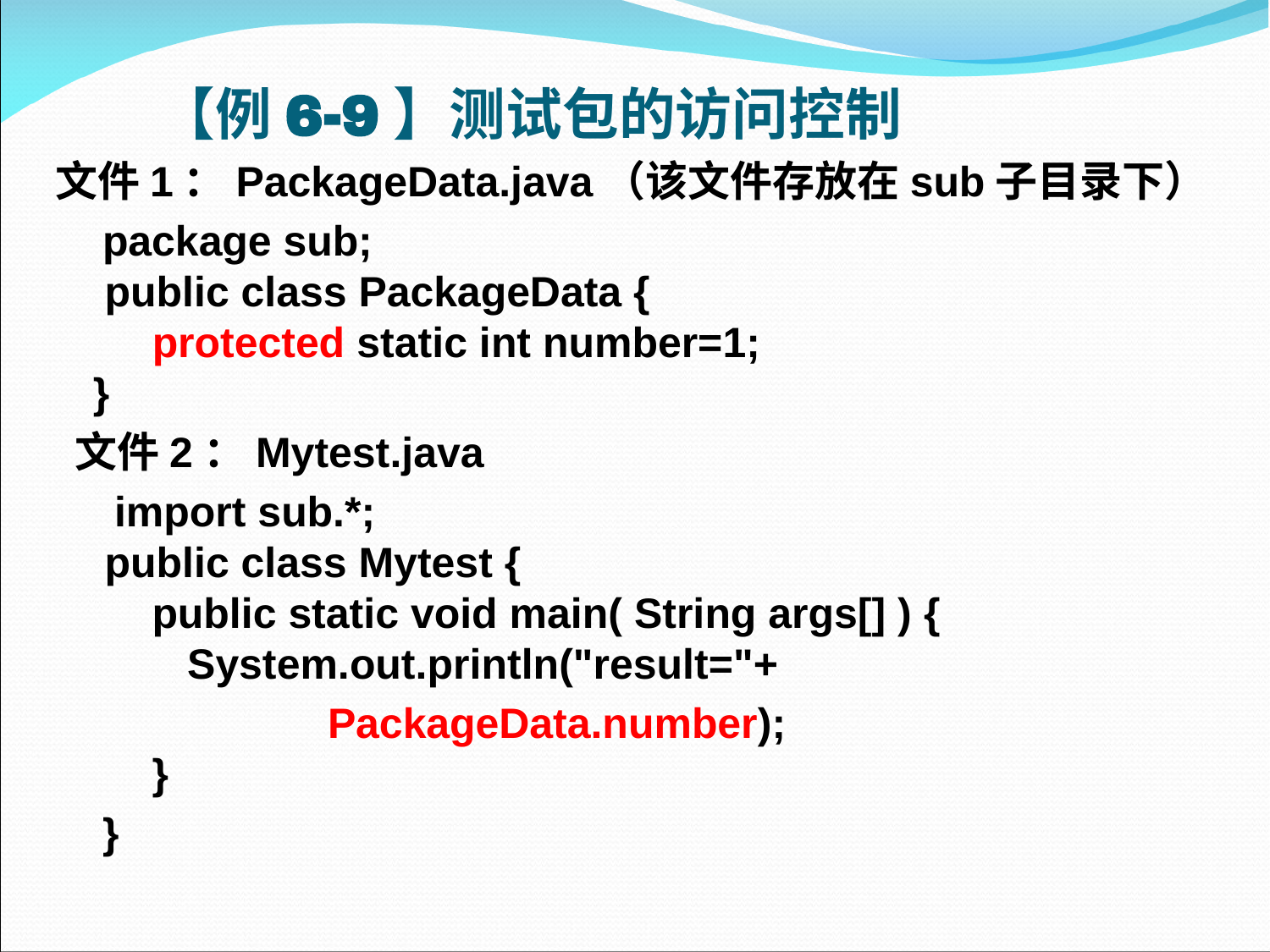

# 【例6-9】测试包的访问控制
文件1：PackageData.java（该文件存放在sub子目录下）
    package sub;
 public class PackageData {
     protected static int number=1;
}
 文件2：Mytest.java
     import sub.*;
 public class Mytest { 
     public static void main( String args[] ) {
        System.out.println("result="+
                       PackageData.number);
     }
    }